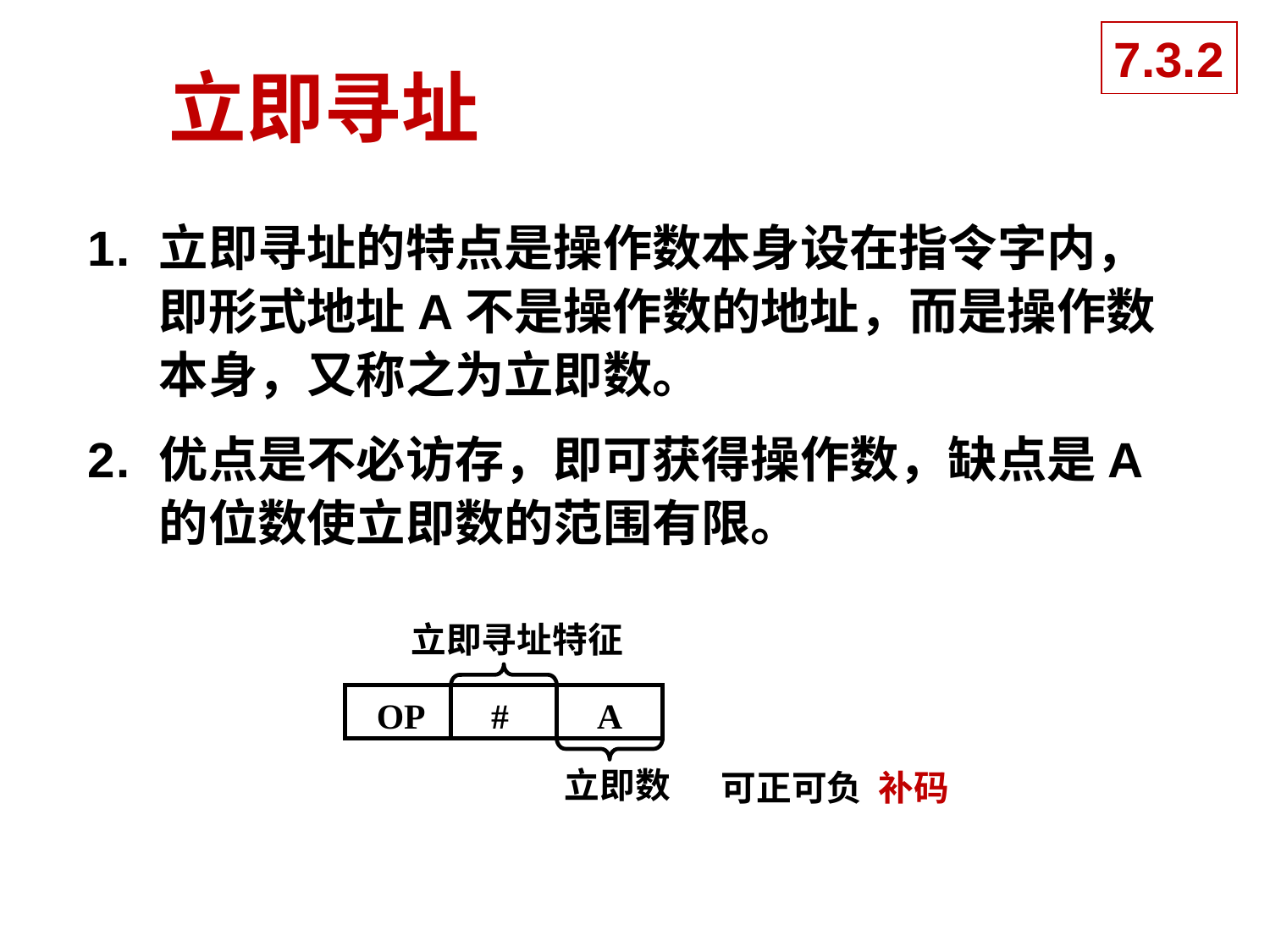

7.3.2
# 立即寻址
立即寻址的特点是操作数本身设在指令字内，即形式地址A不是操作数的地址，而是操作数本身，又称之为立即数。
优点是不必访存，即可获得操作数，缺点是A的位数使立即数的范围有限。
立即寻址特征

OP
 #
 A

立即数
 可正可负  补码